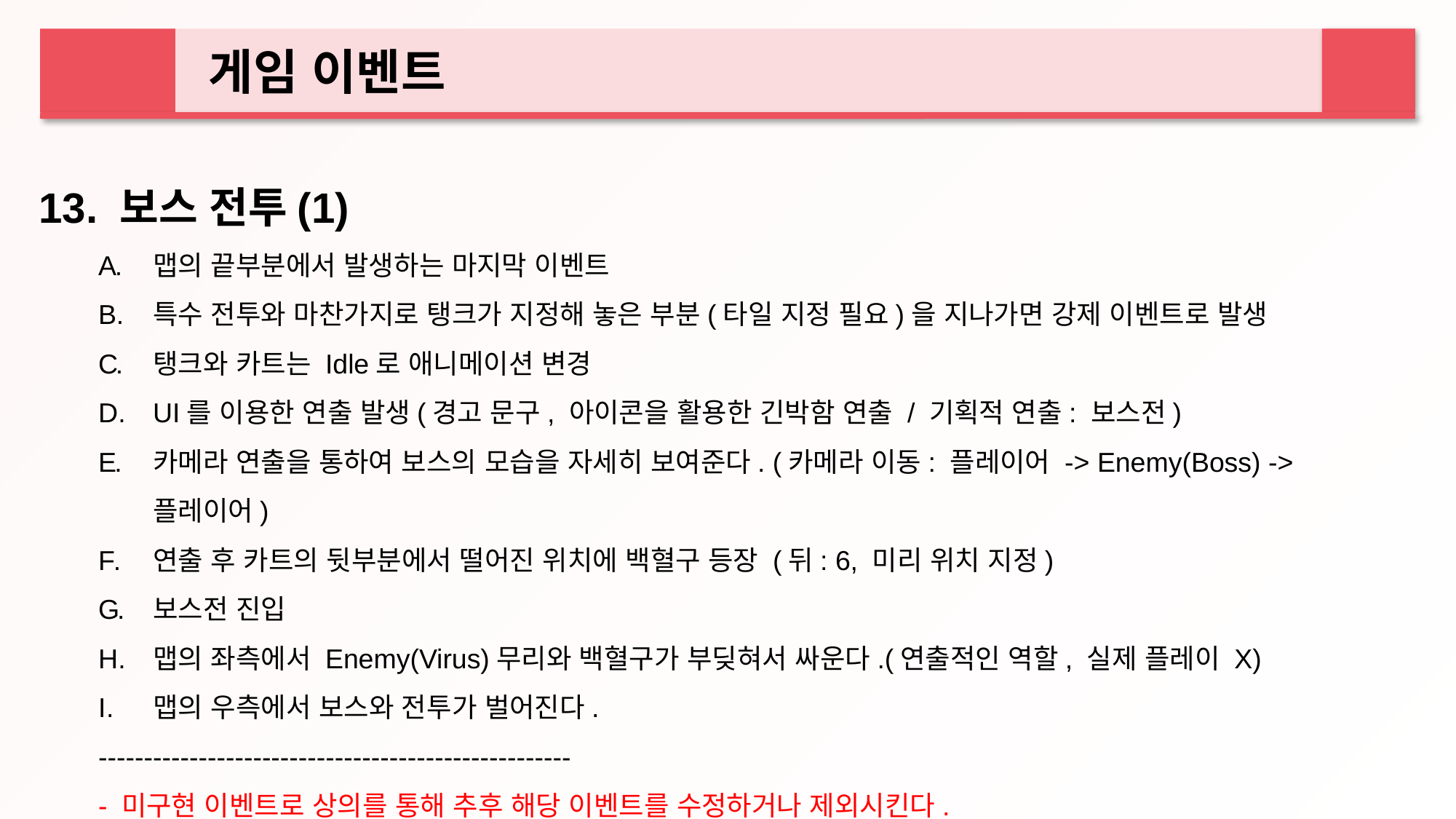

게임 이벤트

13. 보스 전투(1)
맵의 끝부분에서 발생하는 마지막 이벤트
특수 전투와 마찬가지로 탱크가 지정해 놓은 부분(타일 지정 필요)을 지나가면 강제 이벤트로 발생
탱크와 카트는 Idle로 애니메이션 변경
UI를 이용한 연출 발생(경고 문구, 아이콘을 활용한 긴박함 연출 / 기획적 연출: 보스전)
카메라 연출을 통하여 보스의 모습을 자세히 보여준다. (카메라 이동: 플레이어 -> Enemy(Boss) -> 플레이어)
연출 후 카트의 뒷부분에서 떨어진 위치에 백혈구 등장 (뒤: 6, 미리 위치 지정)
보스전 진입
맵의 좌측에서 Enemy(Virus)무리와 백혈구가 부딪혀서 싸운다.(연출적인 역할, 실제 플레이 X)
맵의 우측에서 보스와 전투가 벌어진다.
----------------------------------------------------
- 미구현 이벤트로 상의를 통해 추후 해당 이벤트를 수정하거나 제외시킨다.